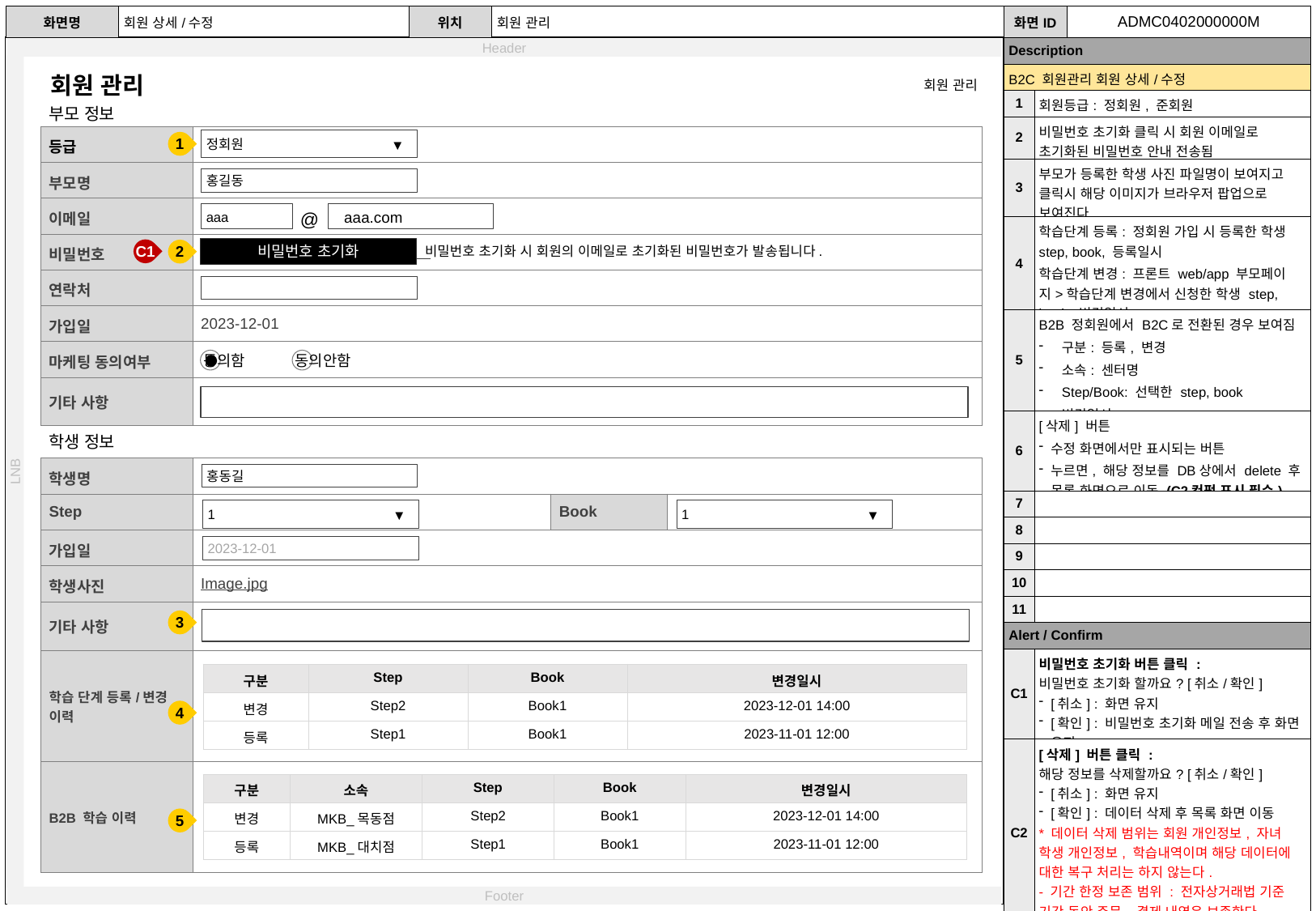

| 화면명 | 회원 상세/수정 | 위치 | 회원 관리 | 화면ID | ADMC0402000000M |
| --- | --- | --- | --- | --- | --- |
| Description |  |
| --- | --- |
| B2C 회원관리 회원 상세/수정 | 주요 로직, 특정 OS 전용 등… 특별히 기재해야 할 사항이 있는 경우 활용 (없으면 생략 가능) |
| 1 | 회원등급: 정회원, 준회원 |
| 2 | 비밀번호 초기화 클릭 시 회원 이메일로 초기화된 비밀번호 안내 전송됨 |
| 3 | 부모가 등록한 학생 사진 파일명이 보여지고 클릭시 해당 이미지가 브라우저 팝업으로 보여진다. |
| 4 | 학습단계 등록: 정회원 가입 시 등록한 학생 step, book, 등록일시 학습단계 변경: 프론트 web/app 부모페이지>학습단계 변경에서 신청한 학생 step, book, 변경일시 |
| 5 | B2B 정회원에서 B2C로 전환된 경우 보여짐 구분: 등록, 변경 소속: 센터명 Step/Book: 선택한 step, book 변경일시 |
| 6 | [삭제] 버튼 수정 화면에서만 표시되는 버튼 누르면, 해당 정보를 DB상에서 delete 후 목록 화면으로 이동 (C2컨펌 표시 필수) |
| 7 |  |
| 8 |  |
| 9 |  |
| 10 |  |
| 11 |  |
| Alert / Confirm |  |
| C1 | 비밀번호 초기화 버튼 클릭 : 비밀번호 초기화 할까요? [취소/확인] [취소] : 화면 유지 [확인] : 비밀번호 초기화 메일 전송 후 화면 유지 |
| C2 | [삭제] 버튼 클릭 : 해당 정보를 삭제할까요? [취소/확인] [취소] : 화면 유지 [확인] : 데이터 삭제 후 목록 화면 이동 \* 데이터 삭제 범위는 회원 개인정보, 자녀 학생 개인정보, 학습내역이며 해당 데이터에 대한 복구 처리는 하지 않는다. - 기간 한정 보존 범위 : 전자상거래법 기준 기간 동안 주문, 결제 내역은 보존한다. By 서비스정책서 6Page: 회원 탈퇴 시 정보 삭제 범위 |
회원 관리
회원 관리
부모 정보
| 등급 |  |
| --- | --- |
| 부모명 |  |
| 이메일 |  |
| 비밀번호 |  |
| 연락처 |  |
| 가입일 | 2023-12-01 |
| 마케팅 동의여부 |  |
| 기타 사항 |  |
1

정회원
▼
홍길동
aaa.com
@
aaa

C1

2

비밀번호 초기화
비밀번호 초기화 시 회원의 이메일로 초기화된 비밀번호가 발송됩니다.

동의함

동의안함

학생 정보
| 학생명 |  |  |  |
| --- | --- | --- | --- |
| Step |  | Book |  |
| 가입일 |  |  |  |
| 학생사진 | Image.jpg |  |  |
| 기타 사항 |  |  |  |
| 학습 단계 등록/변경 이력 |  |  |  |
| B2B 학습 이력 |  |  |  |
홍동길
1
1
▼
▼
2023-12-01
3

| 구분 | Step | Book | 변경일시 |
| --- | --- | --- | --- |
| 변경 | Step2 | Book1 | 2023-12-01 14:00 |
| 등록 | Step1 | Book1 | 2023-11-01 12:00 |
4

| 구분 | 소속 | Step | Book | 변경일시 |
| --- | --- | --- | --- | --- |
| 변경 | MKB\_목동점 | Step2 | Book1 | 2023-12-01 14:00 |
| 등록 | MKB\_대치점 | Step1 | Book1 | 2023-11-01 12:00 |
5

C2

삭제
취소
저장
6